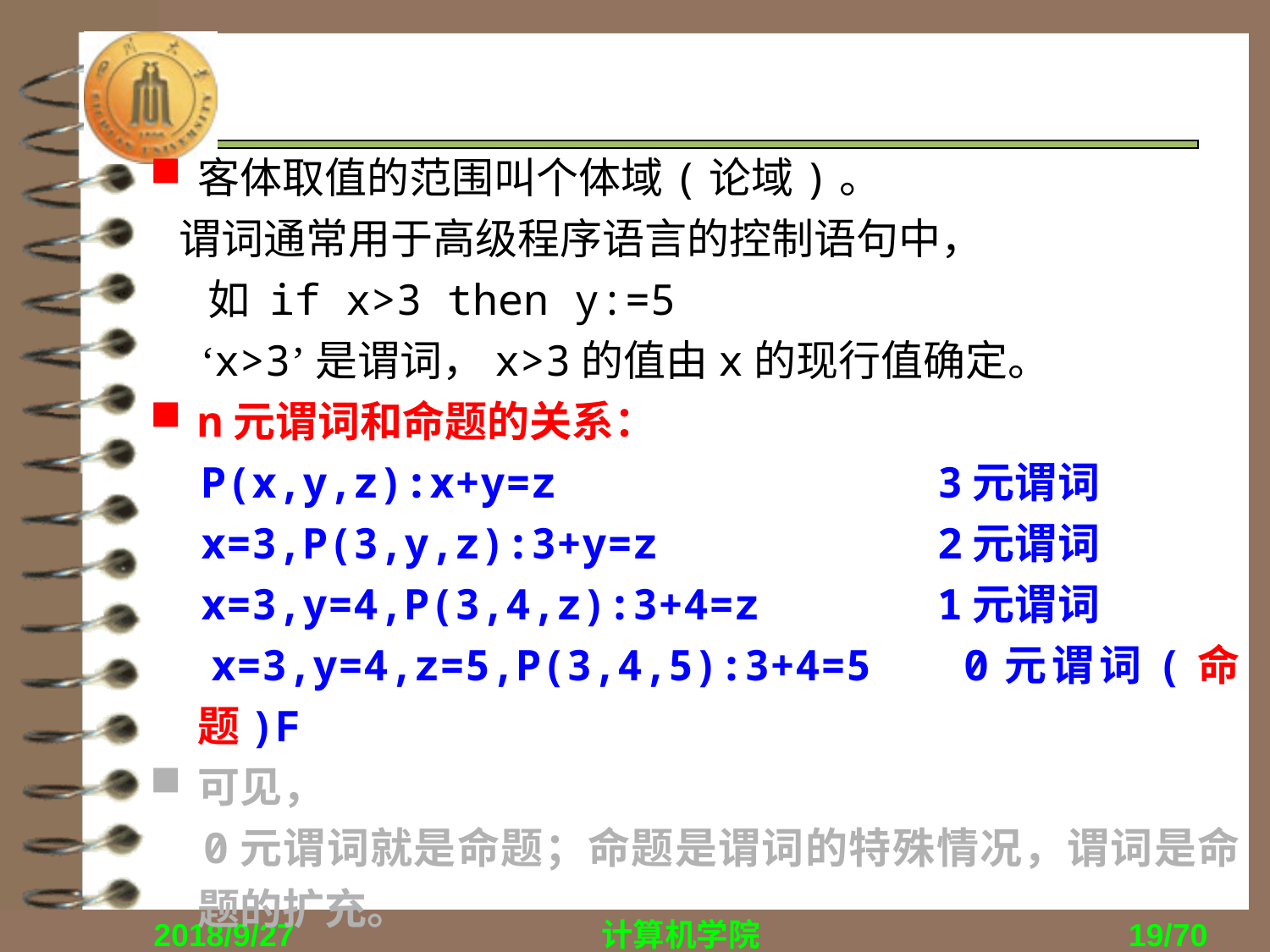

#
客体取值的范围叫个体域(论域)。
  谓词通常用于高级程序语言的控制语句中，
     如 if x>3 then y:=5
  ‘x>3’是谓词，x>3的值由x的现行值确定。
n元谓词和命题的关系：
  P(x,y,z):x+y=z               3元谓词
  x=3,P(3,y,z):3+y=z           2元谓词
  x=3,y=4,P(3,4,z):3+4=z       1元谓词
  x=3,y=4,z=5,P(3,4,5):3+4=5   0元谓词(命题)F
可见，
  0元谓词就是命题；命题是谓词的特殊情况，谓词是命题的扩充。
2018/9/27
计算机学院
19/70